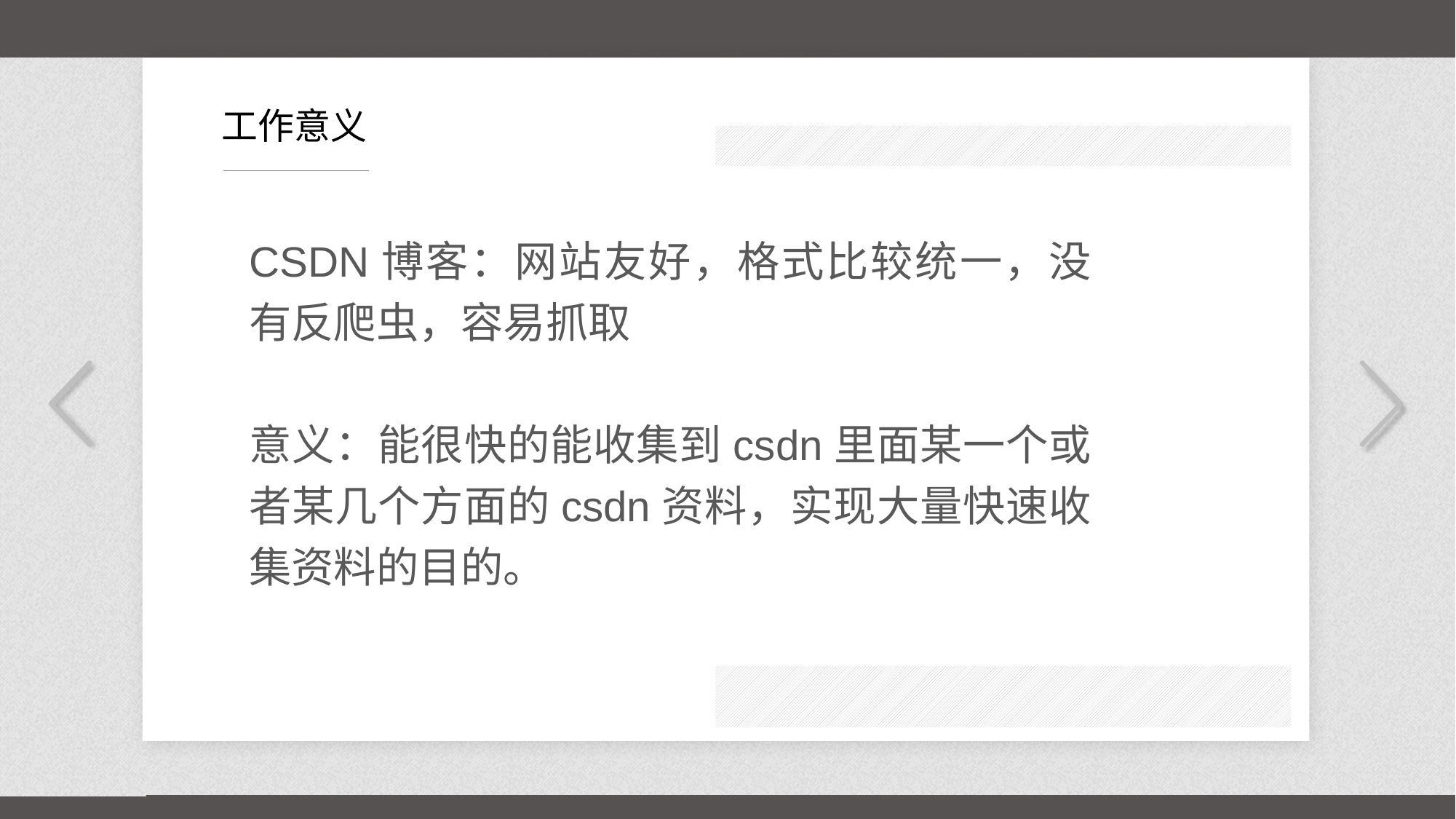

工作意义
CSDN博客：网站友好，格式比较统一，没有反爬虫，容易抓取

意义：能很快的能收集到csdn里面某一个或者某几个方面的csdn资料，实现大量快速收集资料的目的。